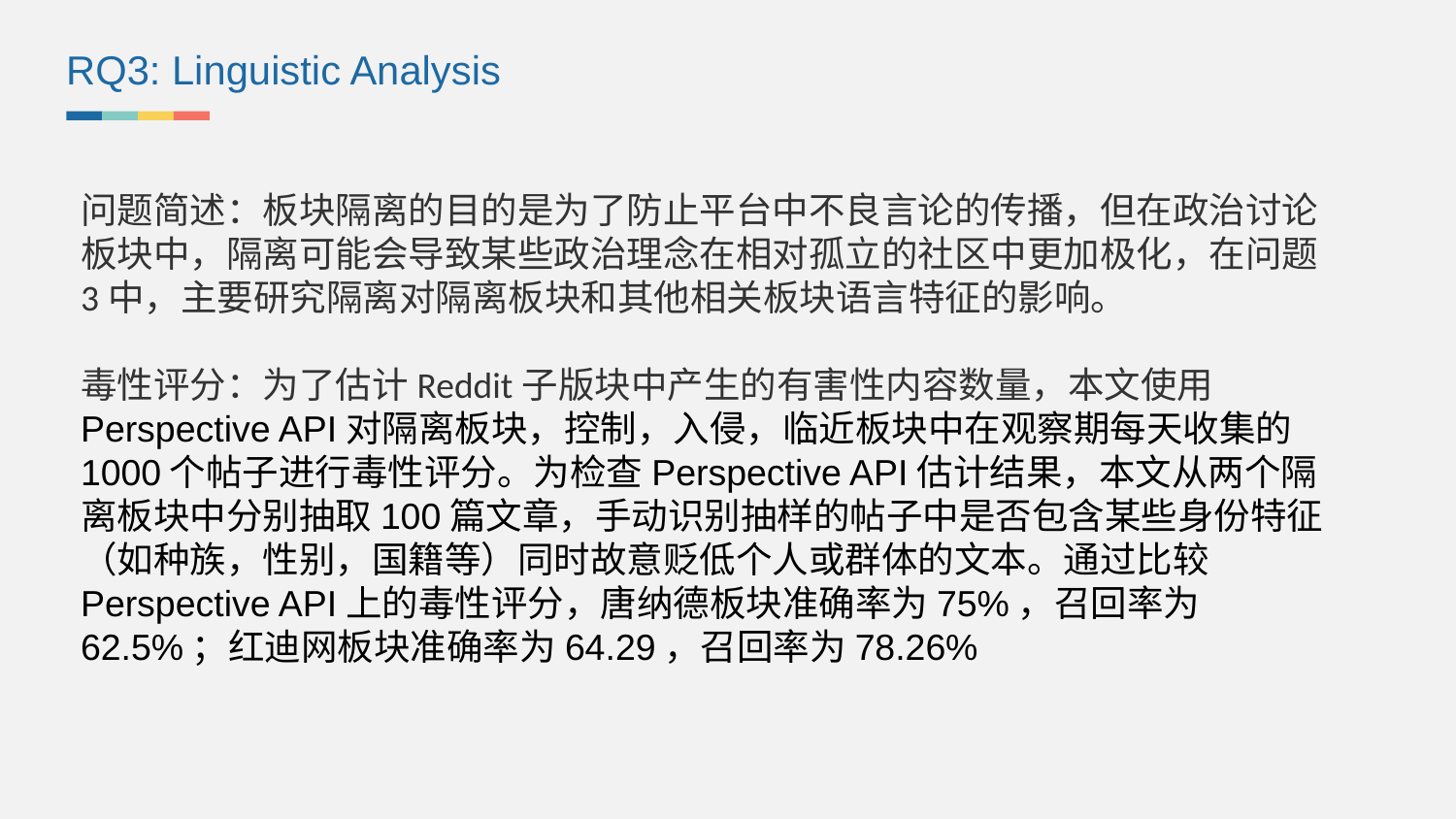

RQ3: Linguistic Analysis

问题简述：板块隔离的目的是为了防止平台中不良言论的传播，但在政治讨论板块中，隔离可能会导致某些政治理念在相对孤立的社区中更加极化，在问题3中，主要研究隔离对隔离板块和其他相关板块语言特征的影响。

毒性评分：为了估计Reddit子版块中产生的有害性内容数量，本文使用Perspective API对隔离板块，控制，入侵，临近板块中在观察期每天收集的1000个帖子进行毒性评分。为检查Perspective API估计结果，本文从两个隔离板块中分别抽取100篇文章，手动识别抽样的帖子中是否包含某些身份特征（如种族，性别，国籍等）同时故意贬低个人或群体的文本。通过比较Perspective API上的毒性评分，唐纳德板块准确率为75%，召回率为62.5%；红迪网板块准确率为64.29，召回率为78.26%